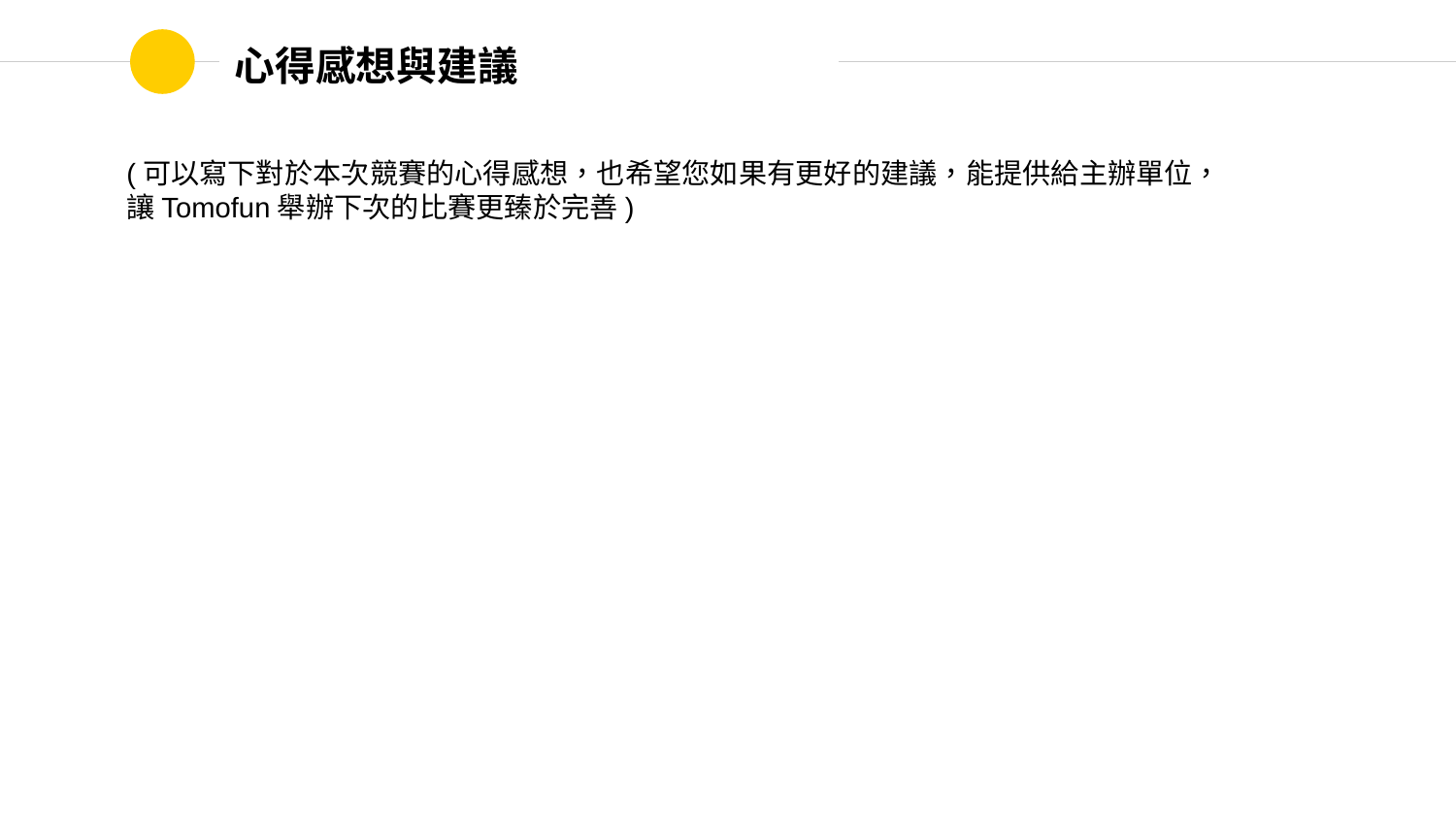

# 心得感想與建議
(可以寫下對於本次競賽的心得感想，也希望您如果有更好的建議，能提供給主辦單位，讓Tomofun舉辦下次的比賽更臻於完善)